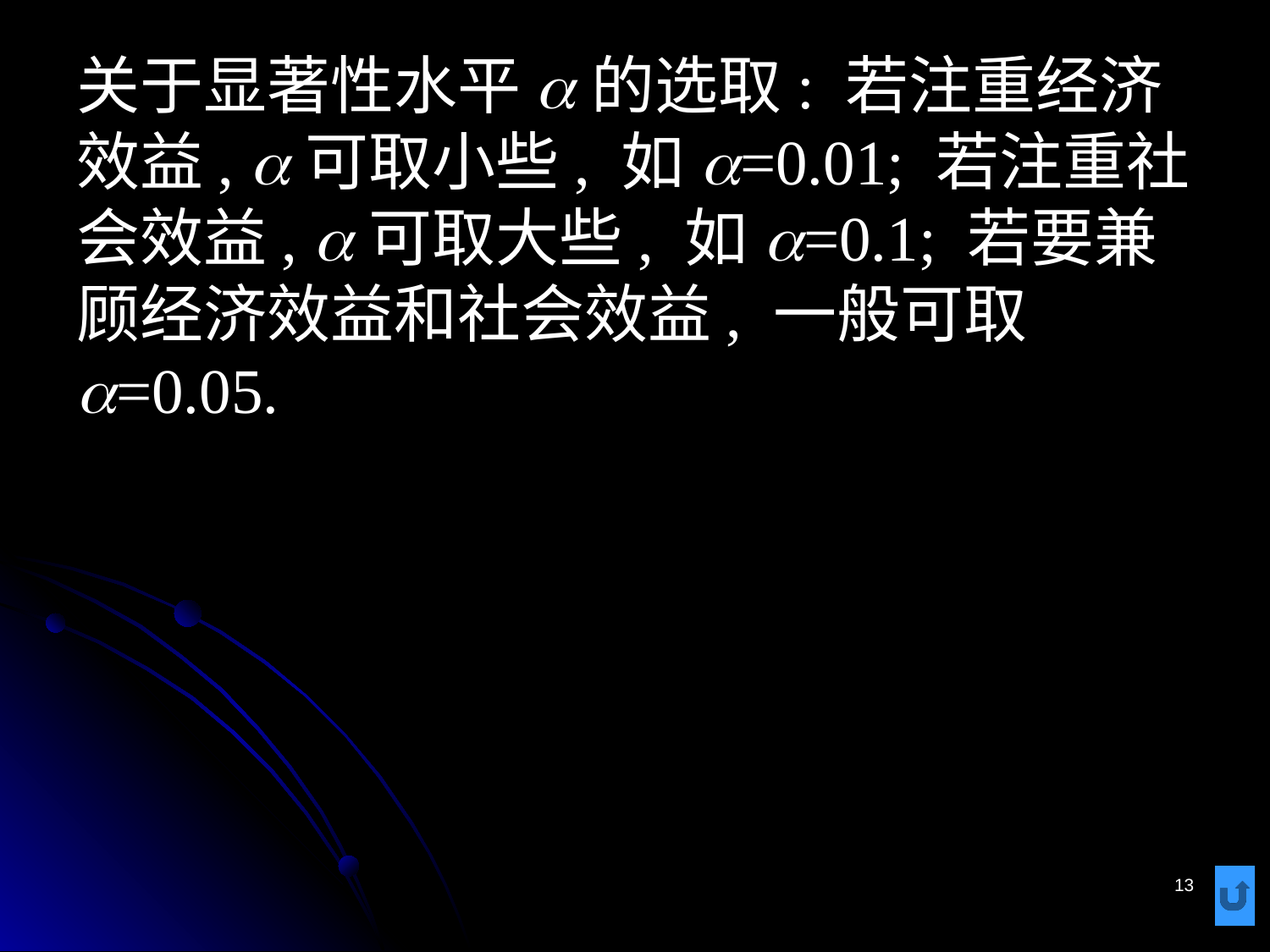

# 关于显著性水平α的选取: 若注重经济效益, α可取小些, 如α=0.01; 若注重社会效益, α可取大些, 如α=0.1; 若要兼顾经济效益和社会效益, 一般可取α=0.05.
13